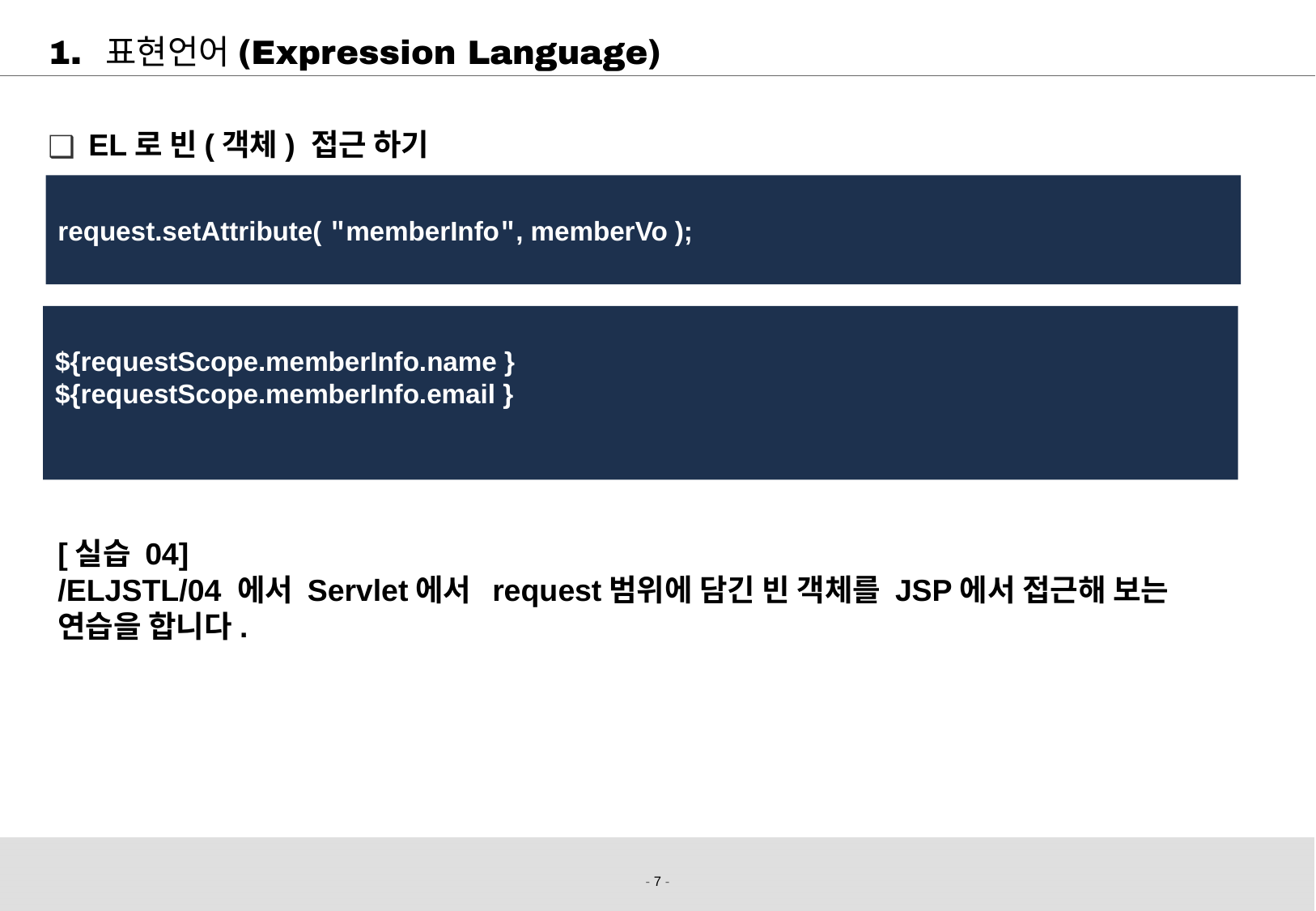

# 표현언어(Expression Language)
EL로 빈(객체) 접근 하기

request.setAttribute( "memberInfo", memberVo );

${requestScope.memberInfo.name }
${requestScope.memberInfo.email }

[실습 04]
/ELJSTL/04 에서 Servlet에서  request범위에 담긴 빈 객체를 JSP에서 접근해 보는
연습을 합니다.